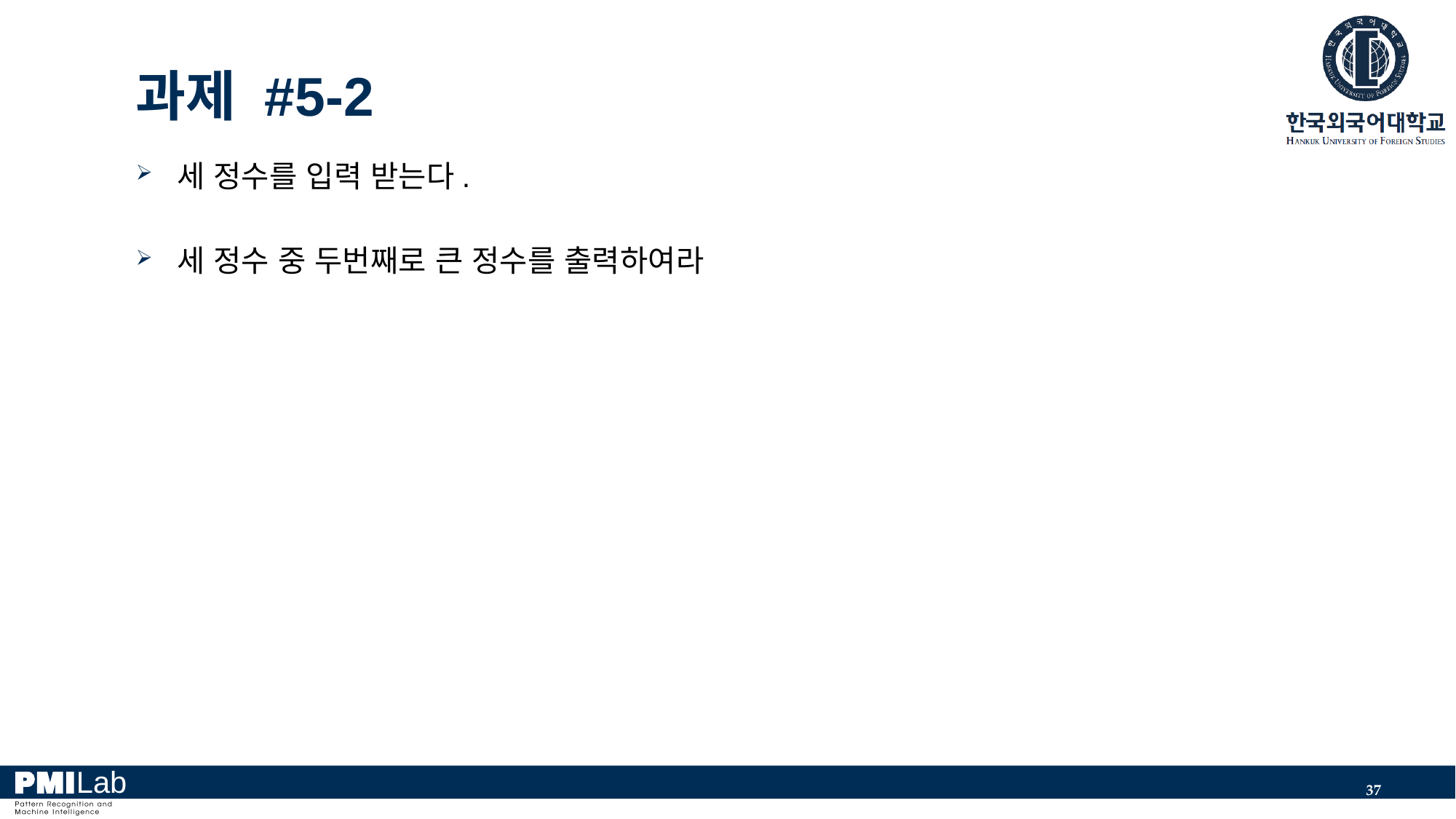

# 과제 #5-2
세 정수를 입력 받는다.

세 정수 중 두번째로 큰 정수를 출력하여라
37